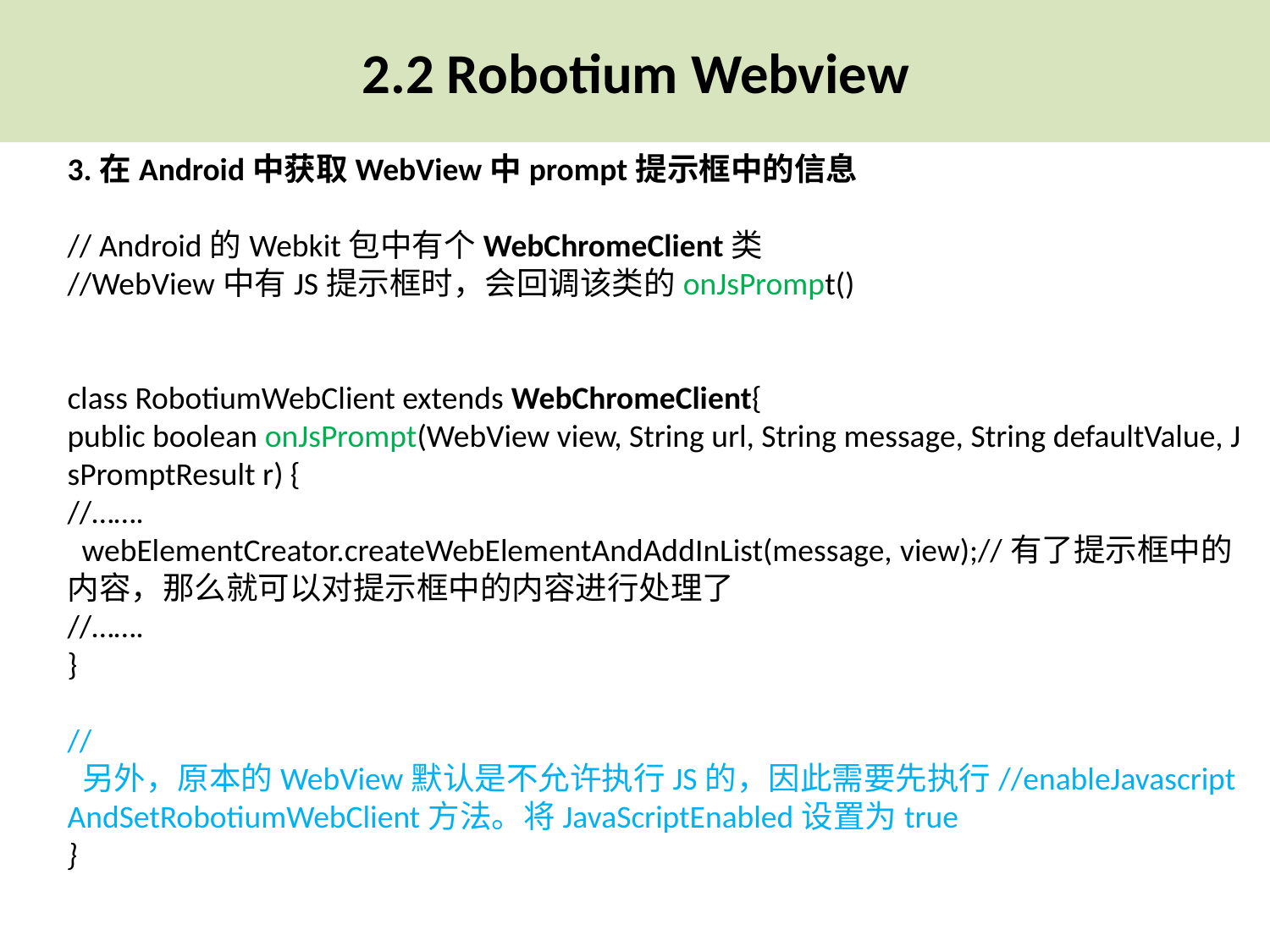

2.2 Robotium Webview
3.在Android中获取WebView中prompt提示框中的信息

// Android的Webkit包中有个WebChromeClient类
//WebView中有JS提示框时，会回调该类的onJsPrompt()

class RobotiumWebClient extends WebChromeClient{
public boolean onJsPrompt(WebView view, String url, String message, String defaultValue, JsPromptResult r) {
//…….
  webElementCreator.createWebElementAndAddInList(message, view);//有了提示框中的内容，那么就可以对提示框中的内容进行处理了
//…….
}

//  另外，原本的WebView默认是不允许执行JS的，因此需要先执行//enableJavascriptAndSetRobotiumWebClient方法。将JavaScriptEnabled设置为true
}